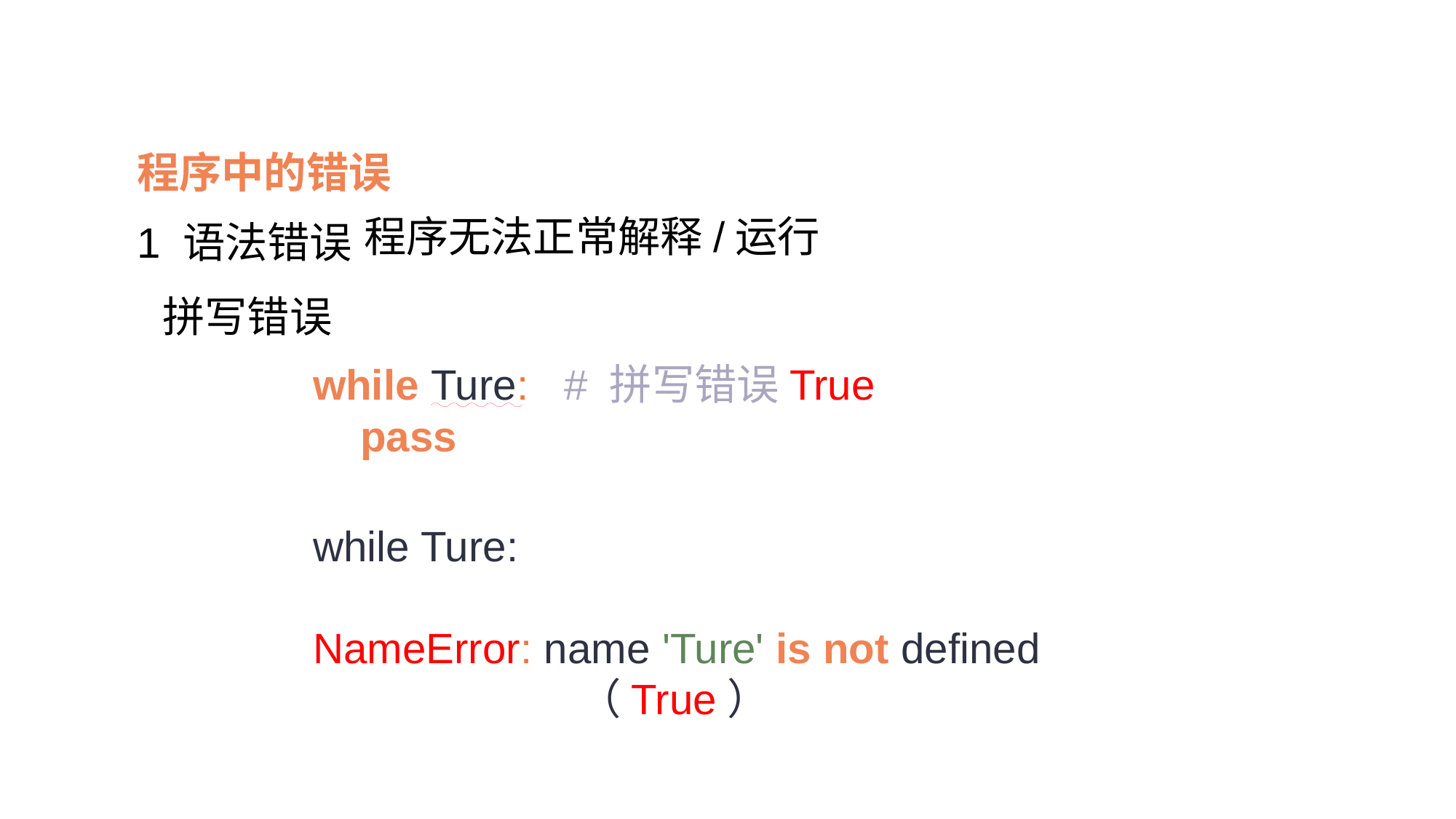

程序中的错误
1 语法错误
程序无法正常解释/运行
拼写错误
while Ture:   # 拼写错误True
    pass
while Ture:
NameError: name 'Ture' is not defined
                           （True）